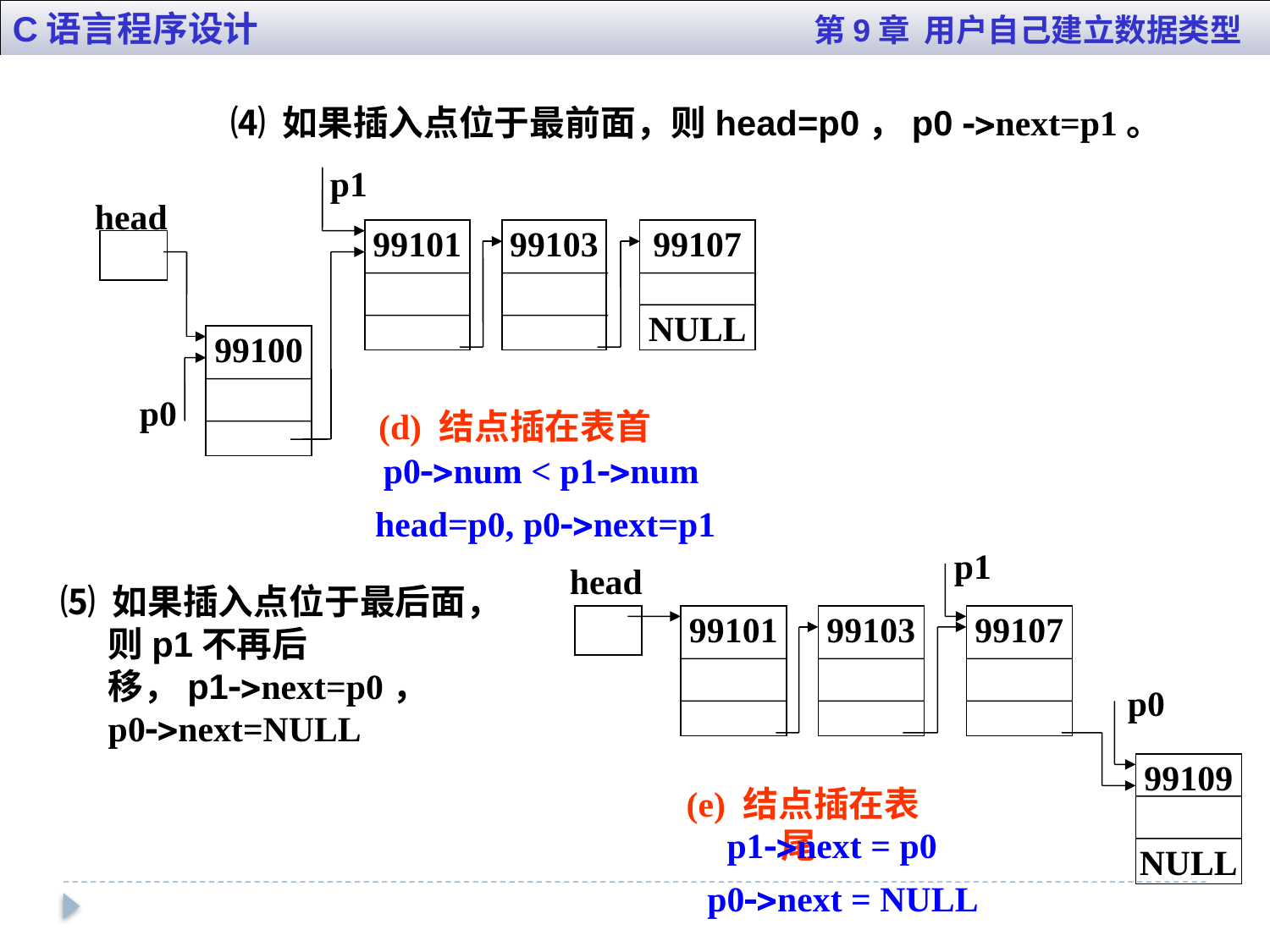

C语言程序设计                                                                     第9章  用户自己建立数据类型
⑷ 如果插入点位于最前面，则head=p0，p0 −>next=p1。
p1

head
99101

99103

99107

NULL

99100

p0
(d) 结点插在表首

p0−>num < p1−>num
head=p0, p0−>next=p1
p1
head

99101

99103

99107

p0

99109

NULL
(e) 结点插在表尾

p1−>next = p0

p0−>next = NULL
⑸ 如果插入点位于最后面，则p1不再后移，p1−>next=p0， p0−>next=NULL